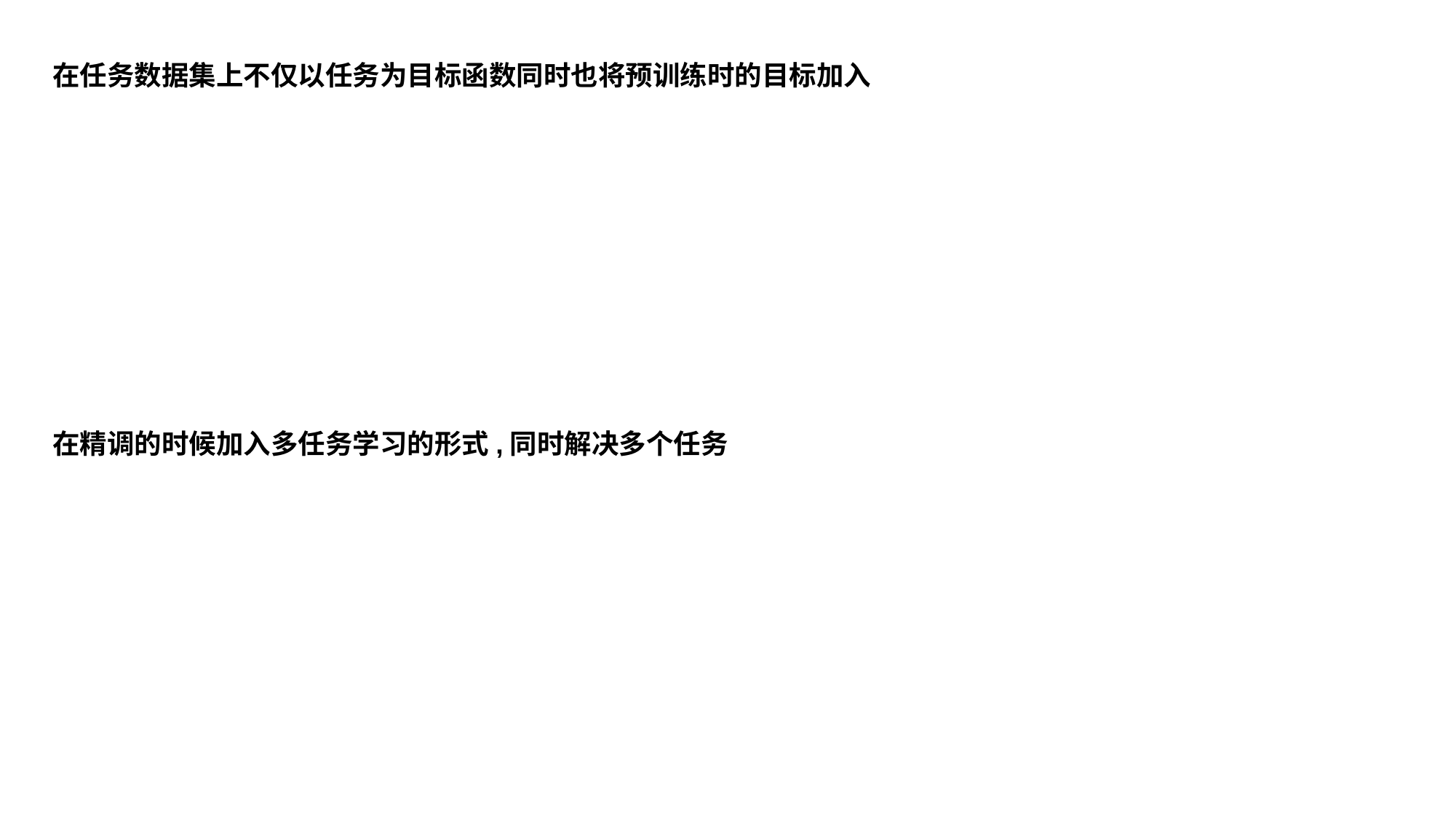

在任务数据集上不仅以任务为目标函数同时也将预训练时的目标加入
在精调的时候加入多任务学习的形式,同时解决多个任务